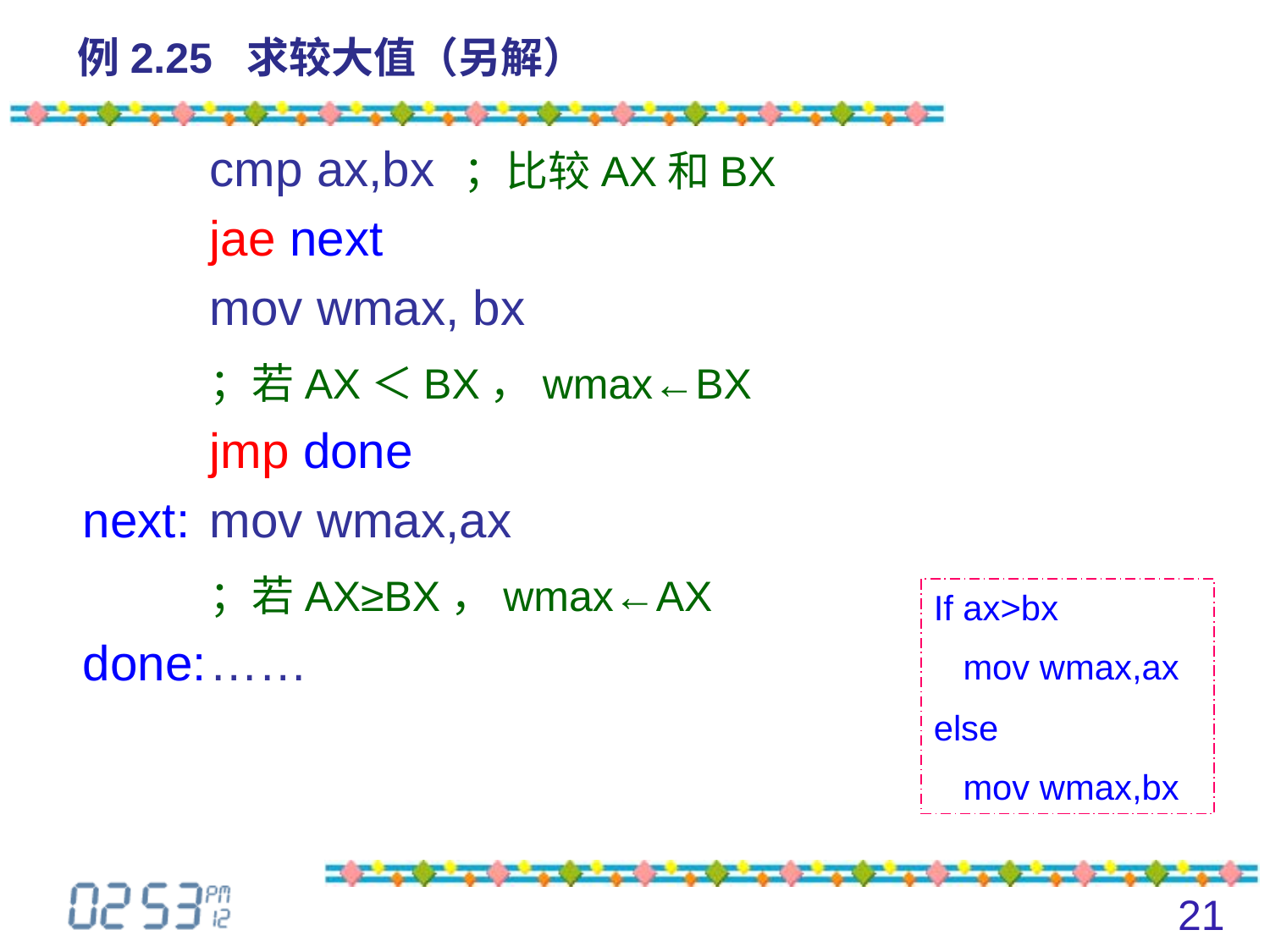

# 例2.25  求较大值（另解）
	cmp ax,bx	；比较AX和BX
	jae next
	mov wmax, bx
	；若AX＜BX，wmax←BX
	jmp done
next:	mov wmax,ax
	；若AX≥BX，wmax←AX
done:	……
If ax>bx
   mov wmax,ax
else
   mov wmax,bx